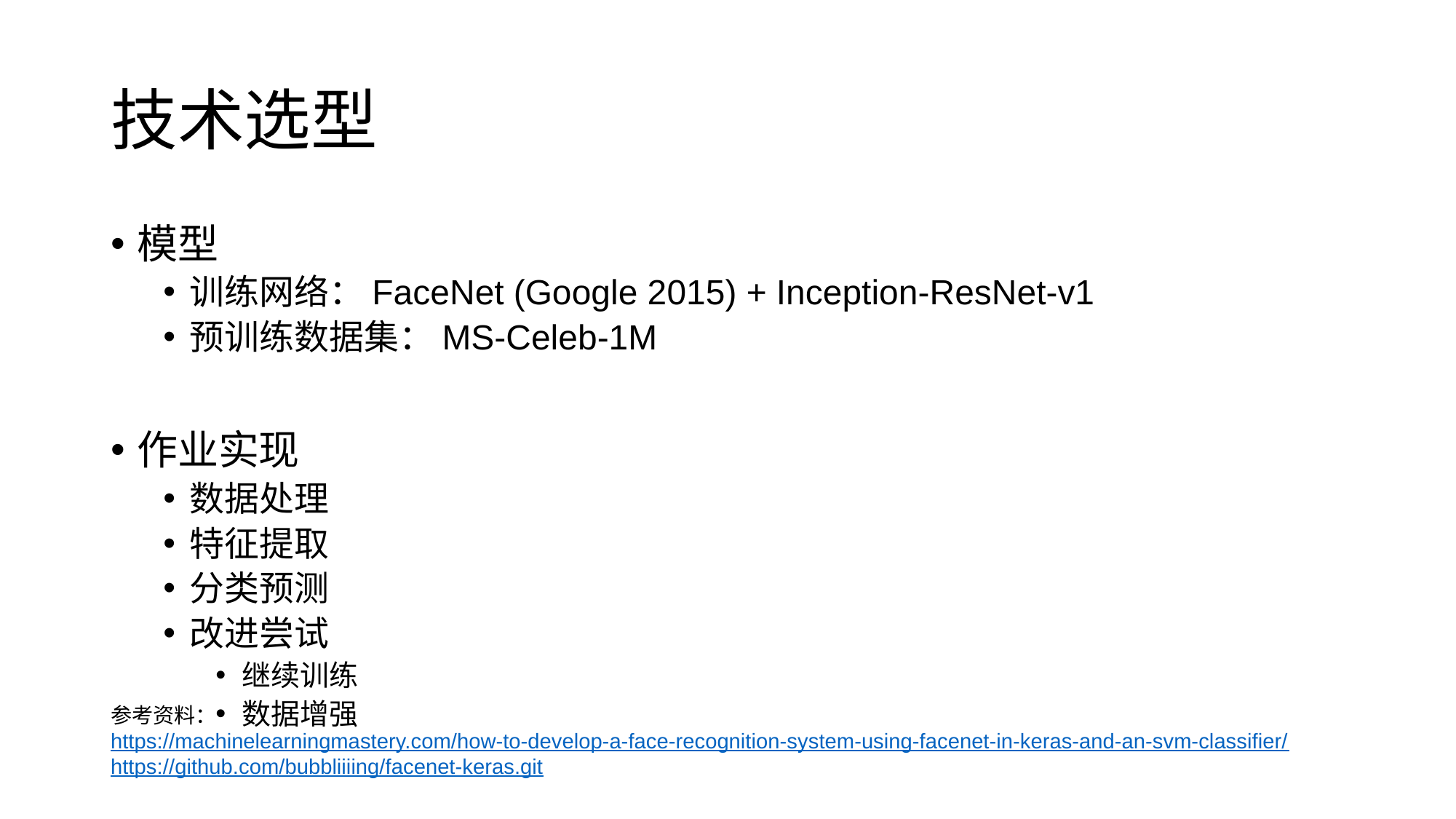

# 技术选型
模型
训练网络：FaceNet (Google 2015) + Inception-ResNet-v1
预训练数据集：MS-Celeb-1M

作业实现
数据处理
特征提取
分类预测
改进尝试
继续训练
数据增强
参考资料：
https://machinelearningmastery.com/how-to-develop-a-face-recognition-system-using-facenet-in-keras-and-an-svm-classifier/
https://github.com/bubbliiiing/facenet-keras.git